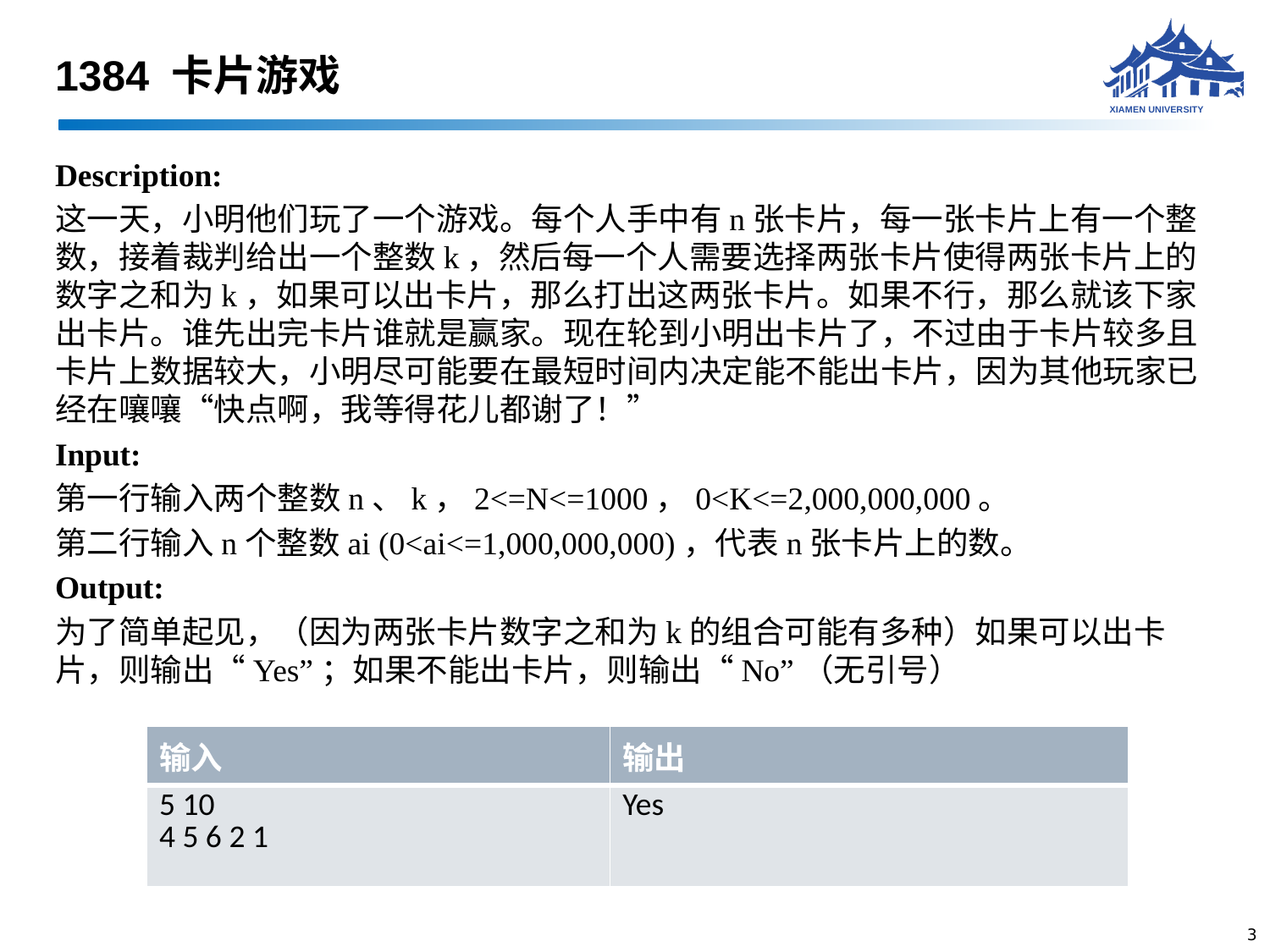

# 1384 卡片游戏
Description:
这一天，小明他们玩了一个游戏。每个人手中有n张卡片，每一张卡片上有一个整数，接着裁判给出一个整数k，然后每一个人需要选择两张卡片使得两张卡片上的数字之和为k，如果可以出卡片，那么打出这两张卡片。如果不行，那么就该下家出卡片。谁先出完卡片谁就是赢家。现在轮到小明出卡片了，不过由于卡片较多且卡片上数据较大，小明尽可能要在最短时间内决定能不能出卡片，因为其他玩家已经在嚷嚷“快点啊，我等得花儿都谢了！”
Input:
第一行输入两个整数n、k，2<=N<=1000，0<K<=2,000,000,000。
第二行输入n个整数ai (0<ai<=1,000,000,000)，代表n张卡片上的数。
Output:
为了简单起见，（因为两张卡片数字之和为k的组合可能有多种）如果可以出卡片，则输出“Yes”；如果不能出卡片，则输出“No”（无引号）
| 输入 | 输出 |
| --- | --- |
| 5 10 4 5 6 2 1 | Yes |
3